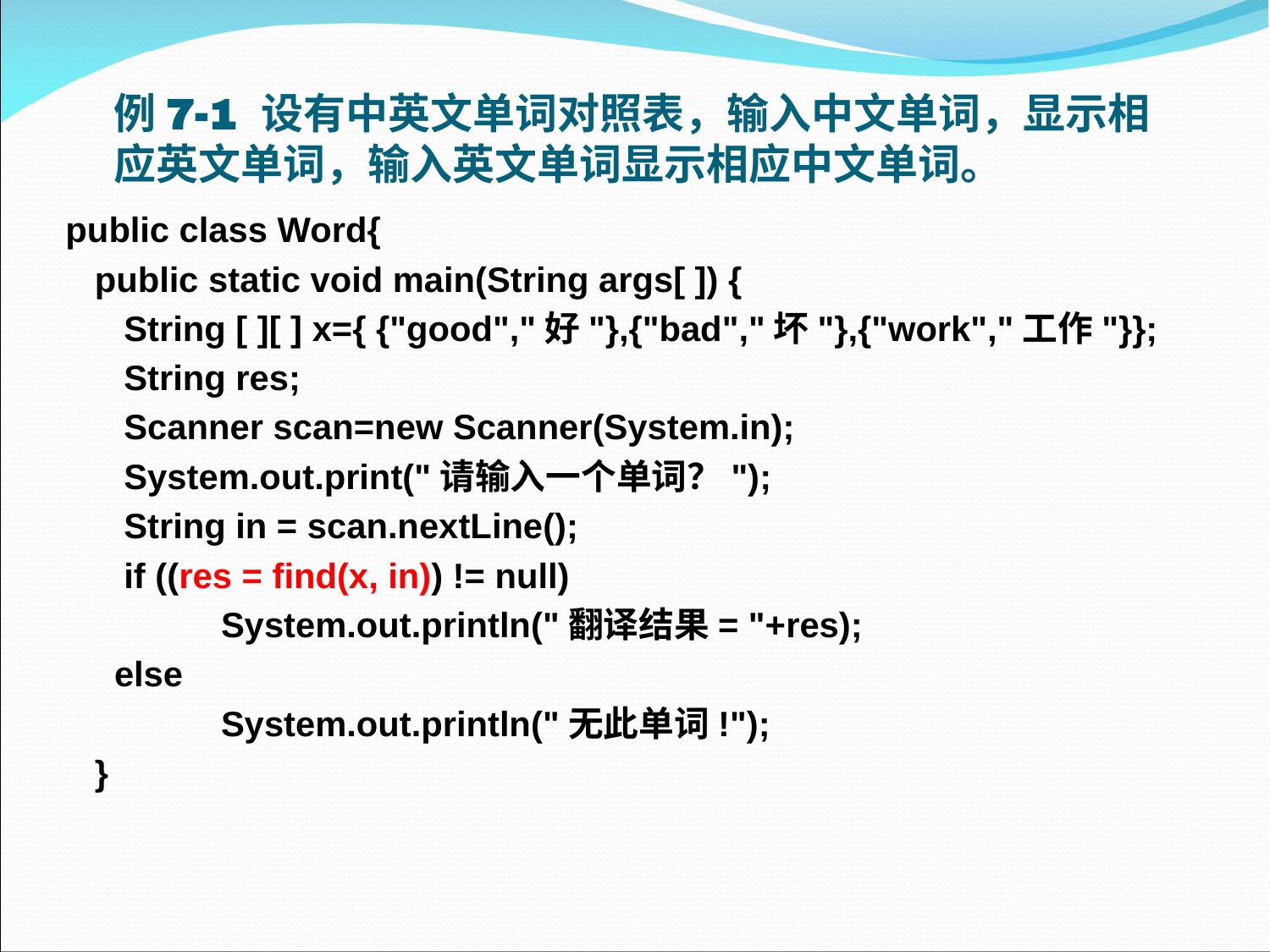

# 例7-1 设有中英文单词对照表，输入中文单词，显示相应英文单词，输入英文单词显示相应中文单词。
public class Word{
   public static void main(String args[ ]) {
      String [ ][ ] x={ {"good","好"},{"bad","坏"},{"work","工作"}};
      String res;
      Scanner scan=new Scanner(System.in);
      System.out.print("请输入一个单词？");
      String in = scan.nextLine();
      if ((res = find(x, in)) != null)
  		System.out.println("翻译结果= "+res);
     else
		System.out.println("无此单词!");
   }